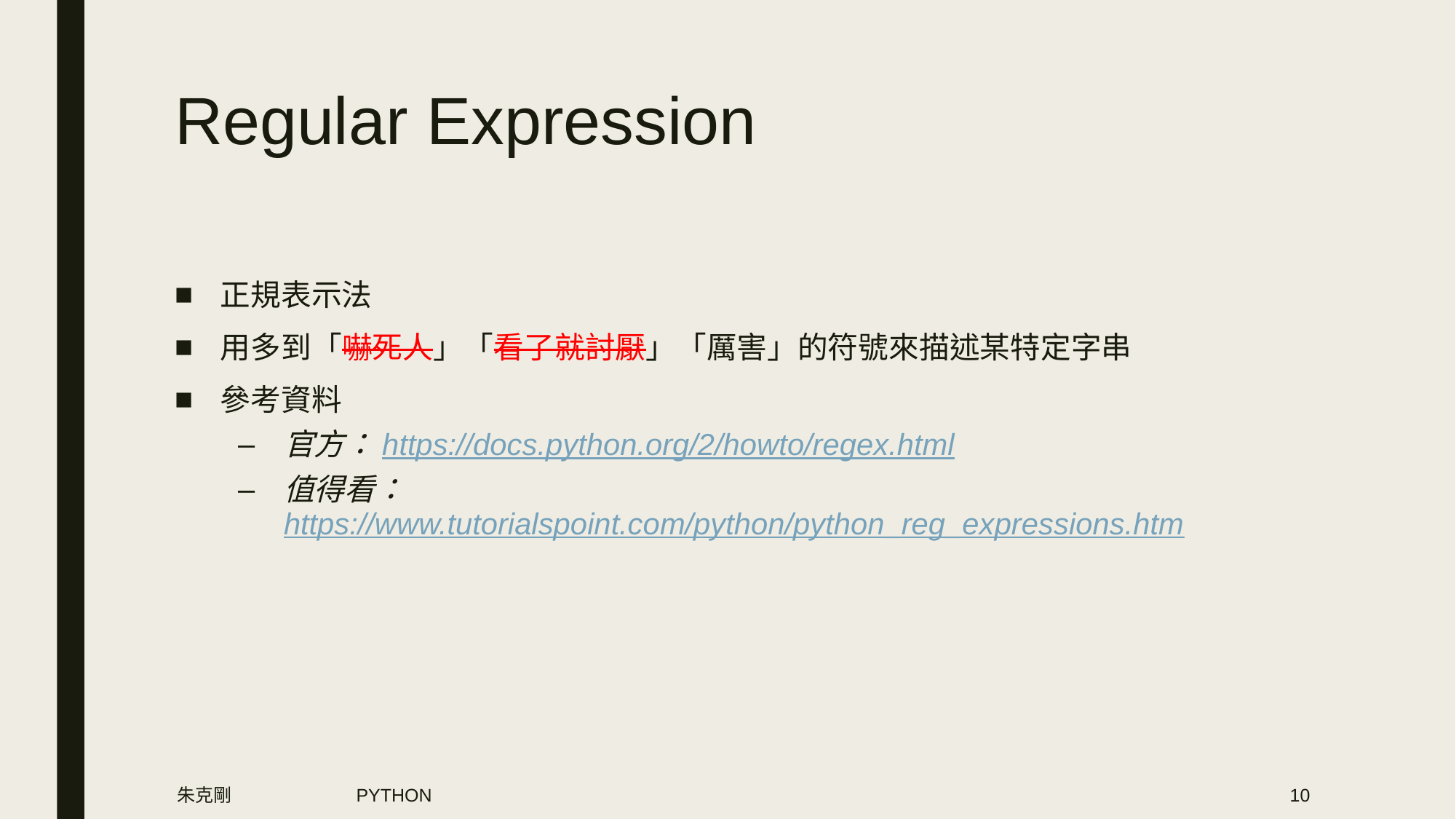

# Regular Expression
正規表示法
用多到「嚇死人」「看了就討厭」「厲害」的符號來描述某特定字串
參考資料
官方：https://docs.python.org/2/howto/regex.html
值得看：https://www.tutorialspoint.com/python/python_reg_expressions.htm

朱克剛
PYTHON
10